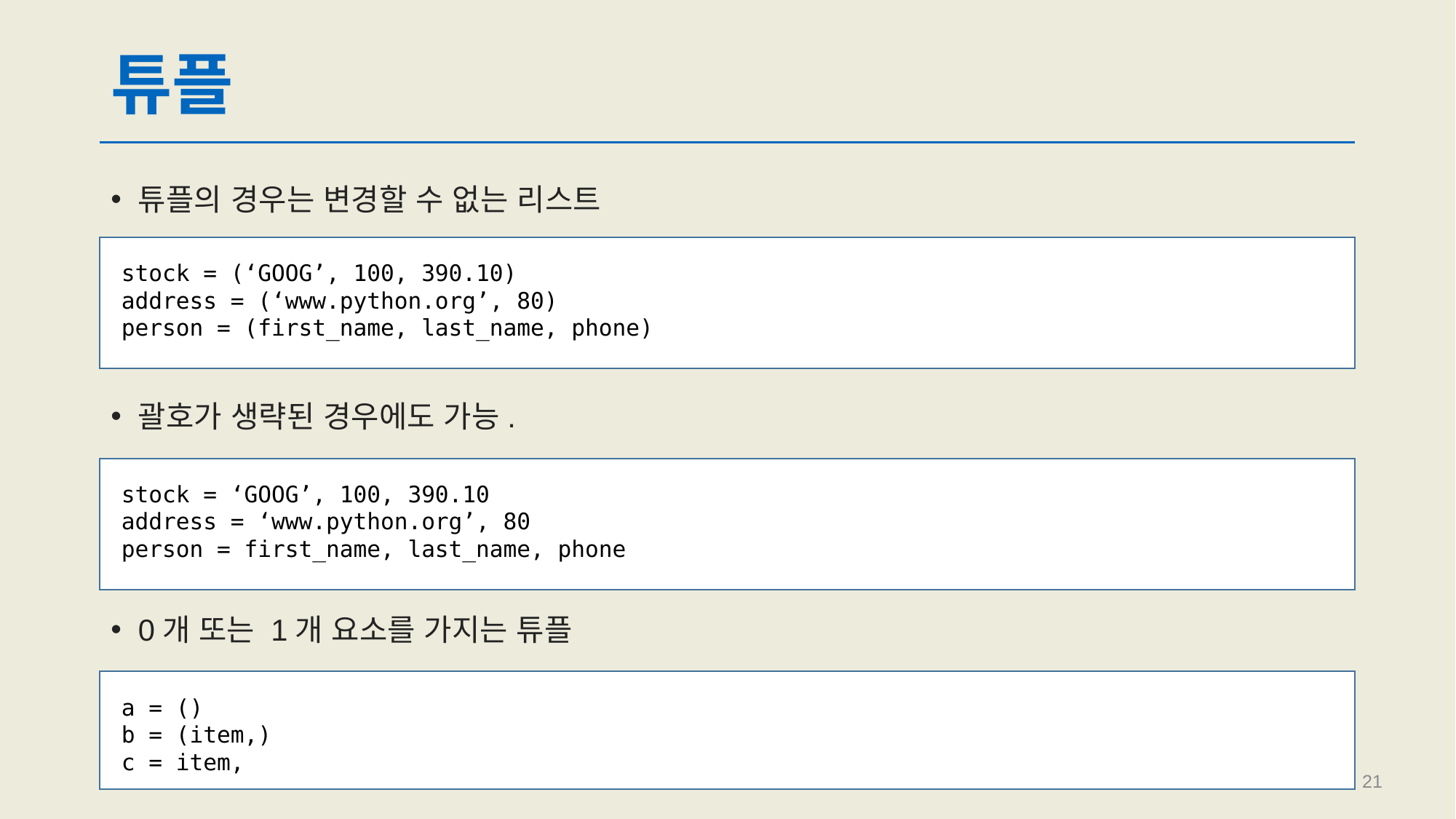

# 튜플
튜플의 경우는 변경할 수 없는 리스트
stock = (‘GOOG’, 100, 390.10)
address = (‘www.python.org’, 80)
person = (first_name, last_name, phone)
괄호가 생략된 경우에도 가능.
stock = ‘GOOG’, 100, 390.10
address = ‘www.python.org’, 80
person = first_name, last_name, phone
0개 또는 1개 요소를 가지는 튜플
a = ()
b = (item,)
c = item,
21